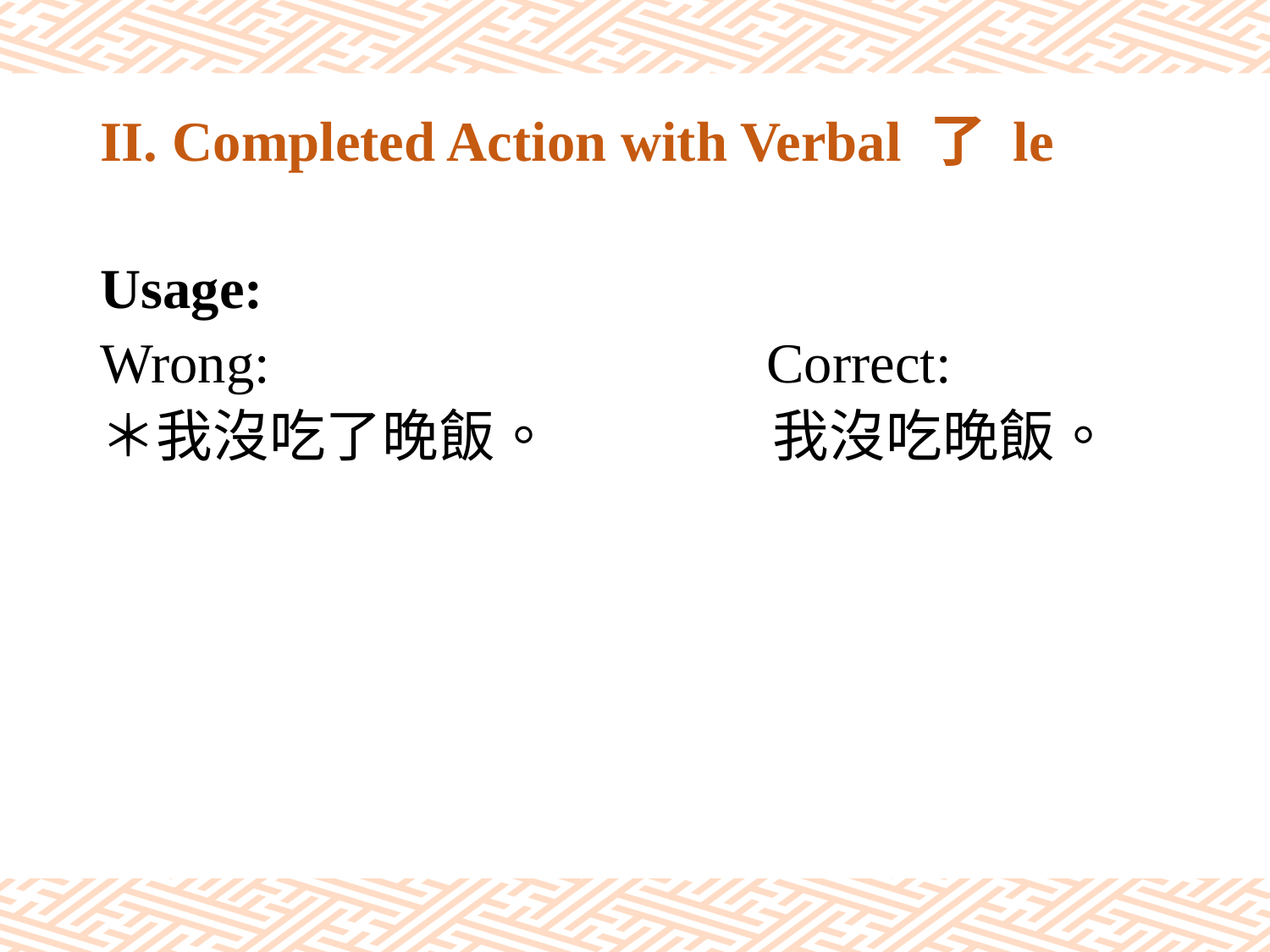

# II. Completed Action with Verbal 了 le
Usage:
Wrong:                                   Correct:
＊我沒吃了晚飯。		   我沒吃晚飯。